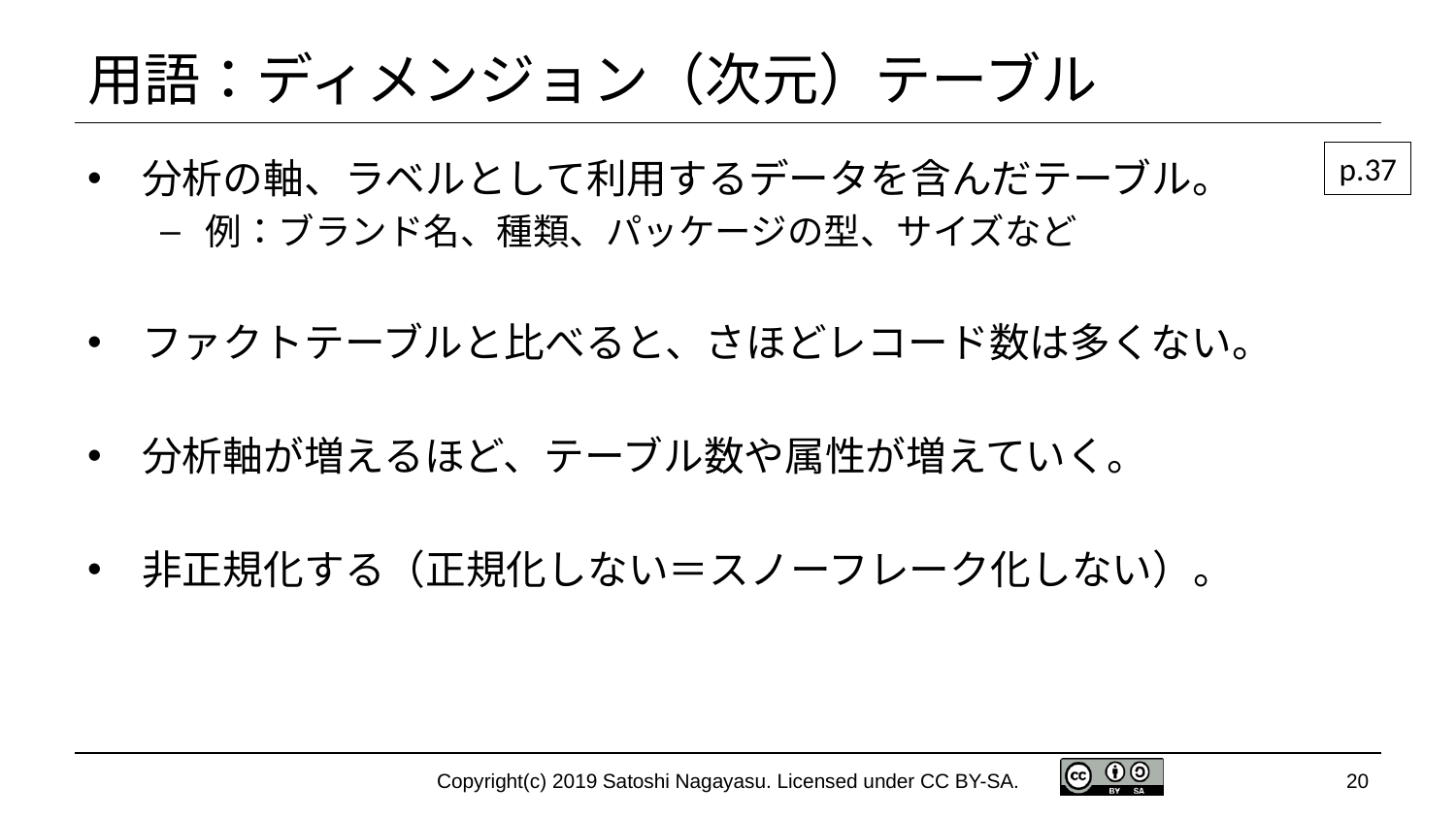

# 用語：ディメンジョン（次元）テーブル
p.37
分析の軸、ラベルとして利用するデータを含んだテーブル。
例：ブランド名、種類、パッケージの型、サイズなど

ファクトテーブルと比べると、さほどレコード数は多くない。

分析軸が増えるほど、テーブル数や属性が増えていく。

非正規化する（正規化しない＝スノーフレーク化しない）。
Copyright(c) 2019 Satoshi Nagayasu. Licensed under CC BY-SA.
20